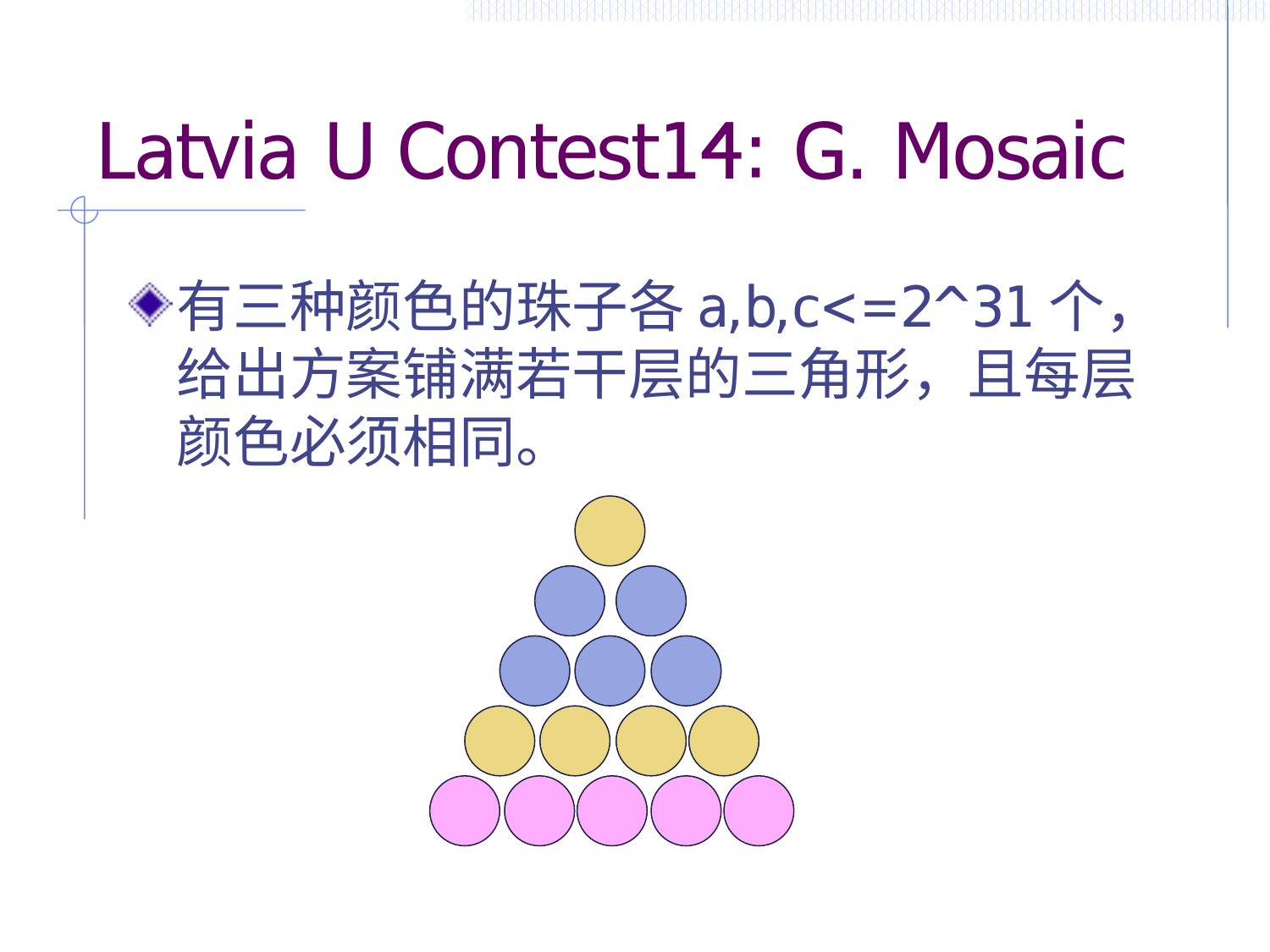

# Latvia U Contest14: G. Mosaic
有三种颜色的珠子各a,b,c<=2^31个，给出方案铺满若干层的三角形，且每层颜色必须相同。